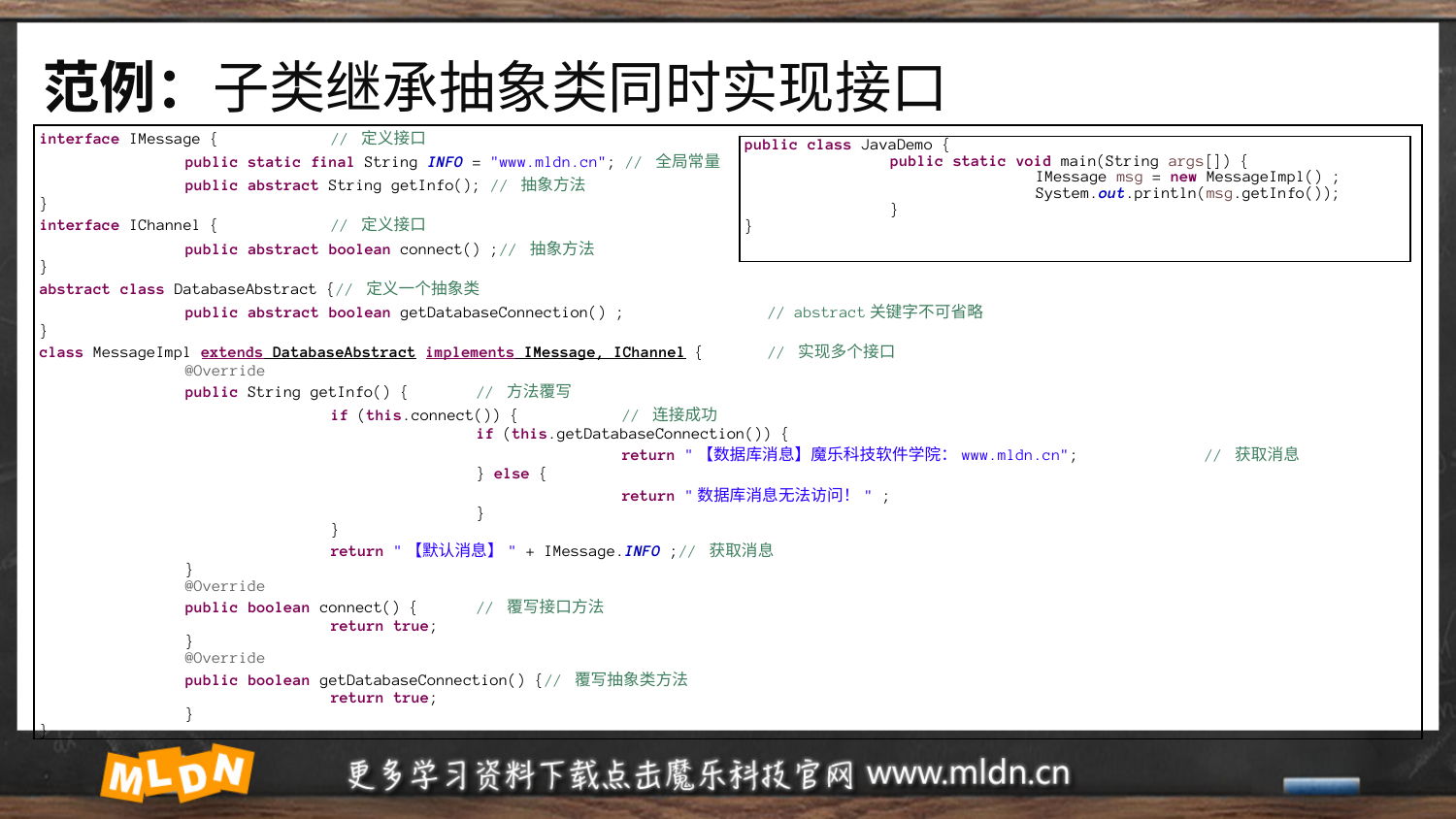

# 范例：子类继承抽象类同时实现接口
| interface IMessage { // 定义接口 public static final String INFO = "www.mldn.cn"; // 全局常量 public abstract String getInfo(); // 抽象方法 } interface IChannel { // 定义接口 public abstract boolean connect() ;// 抽象方法 } abstract class DatabaseAbstract {// 定义一个抽象类 public abstract boolean getDatabaseConnection() ; // abstract关键字不可省略 } class MessageImpl extends DatabaseAbstract implements IMessage, IChannel { // 实现多个接口 @Override public String getInfo() { // 方法覆写 if (this.connect()) { // 连接成功 if (this.getDatabaseConnection()) { return "【数据库消息】魔乐科技软件学院：www.mldn.cn"; // 获取消息 } else { return "数据库消息无法访问！" ; } } return "【默认消息】" + IMessage.INFO ;// 获取消息 } @Override public boolean connect() { // 覆写接口方法 return true; } @Override public boolean getDatabaseConnection() {// 覆写抽象类方法 return true; } } |
| --- |
| public class JavaDemo { public static void main(String args[]) { IMessage msg = new MessageImpl() ; System.out.println(msg.getInfo()); } } |
| --- |